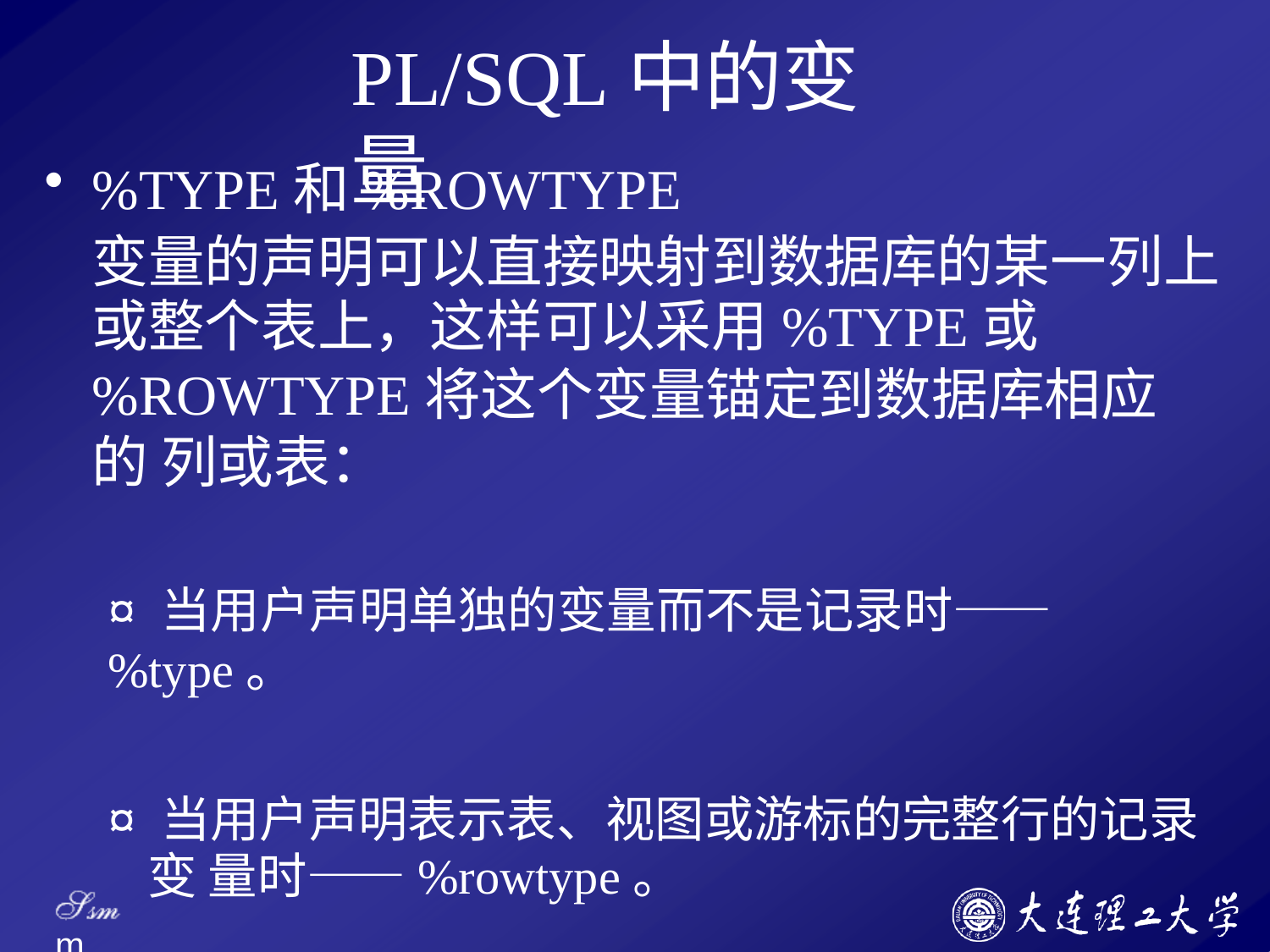

# PL/SQL中的变量
%TYPE和%ROWTYPE
变量的声明可以直接映射到数据库的某一列上 或整个表上，这样可以采用%TYPE或
%ROWTYPE将这个变量锚定到数据库相应的 列或表：

¤ 当用户声明单独的变量而不是记录时——%type。

¤ 当用户声明表示表、视图或游标的完整行的记录变 量时——%rowtype。

Ssm